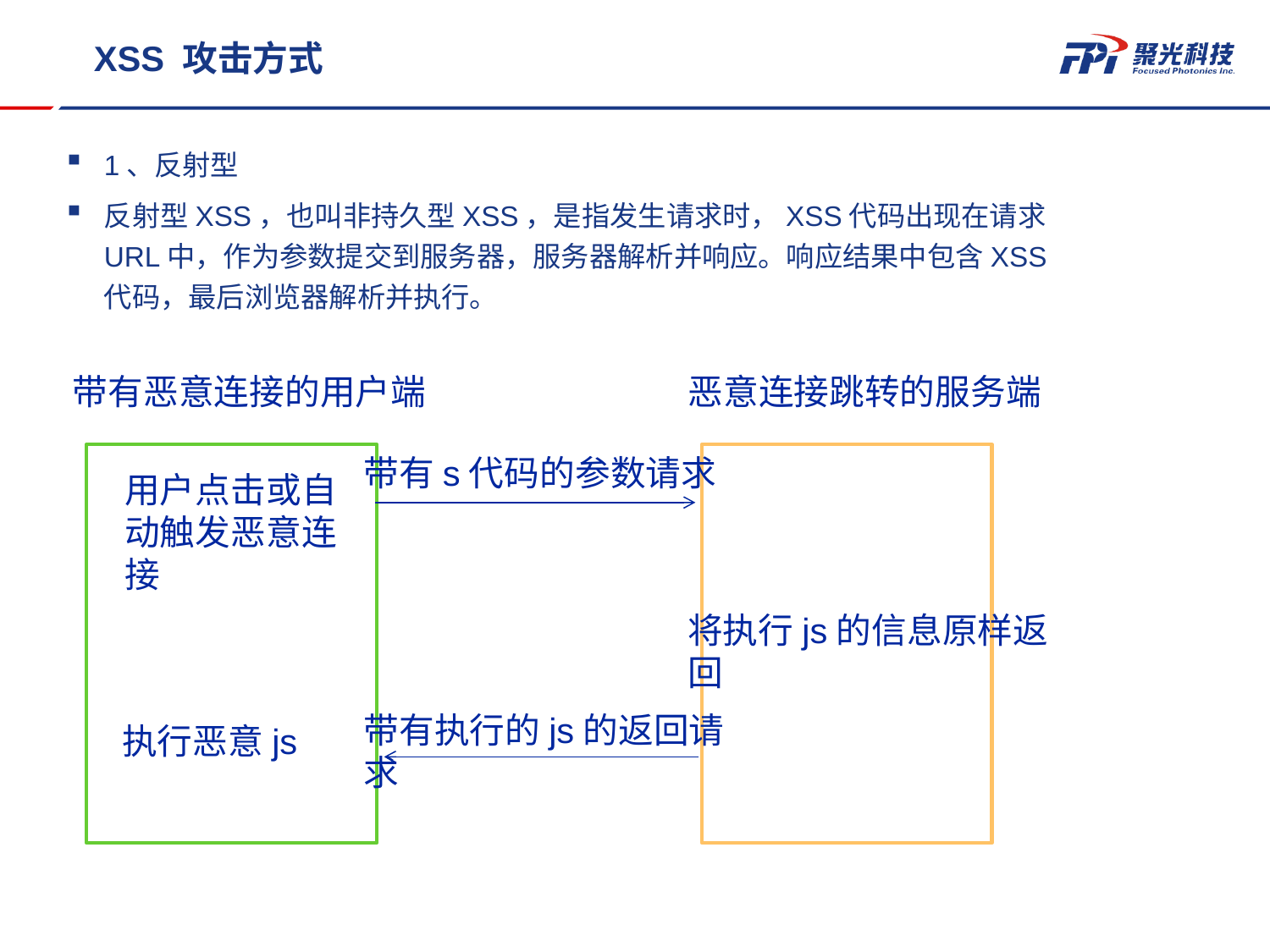

# XSS 攻击方式
1、反射型
反射型XSS，也叫非持久型XSS，是指发生请求时，XSS代码出现在请求URL中，作为参数提交到服务器，服务器解析并响应。响应结果中包含XSS代码，最后浏览器解析并执行。
带有恶意连接的用户端
恶意连接跳转的服务端

带有s代码的参数请求

用户点击或自动触发恶意连接
将执行js的信息原样返回
带有执行的js的返回请求
执行恶意js
16